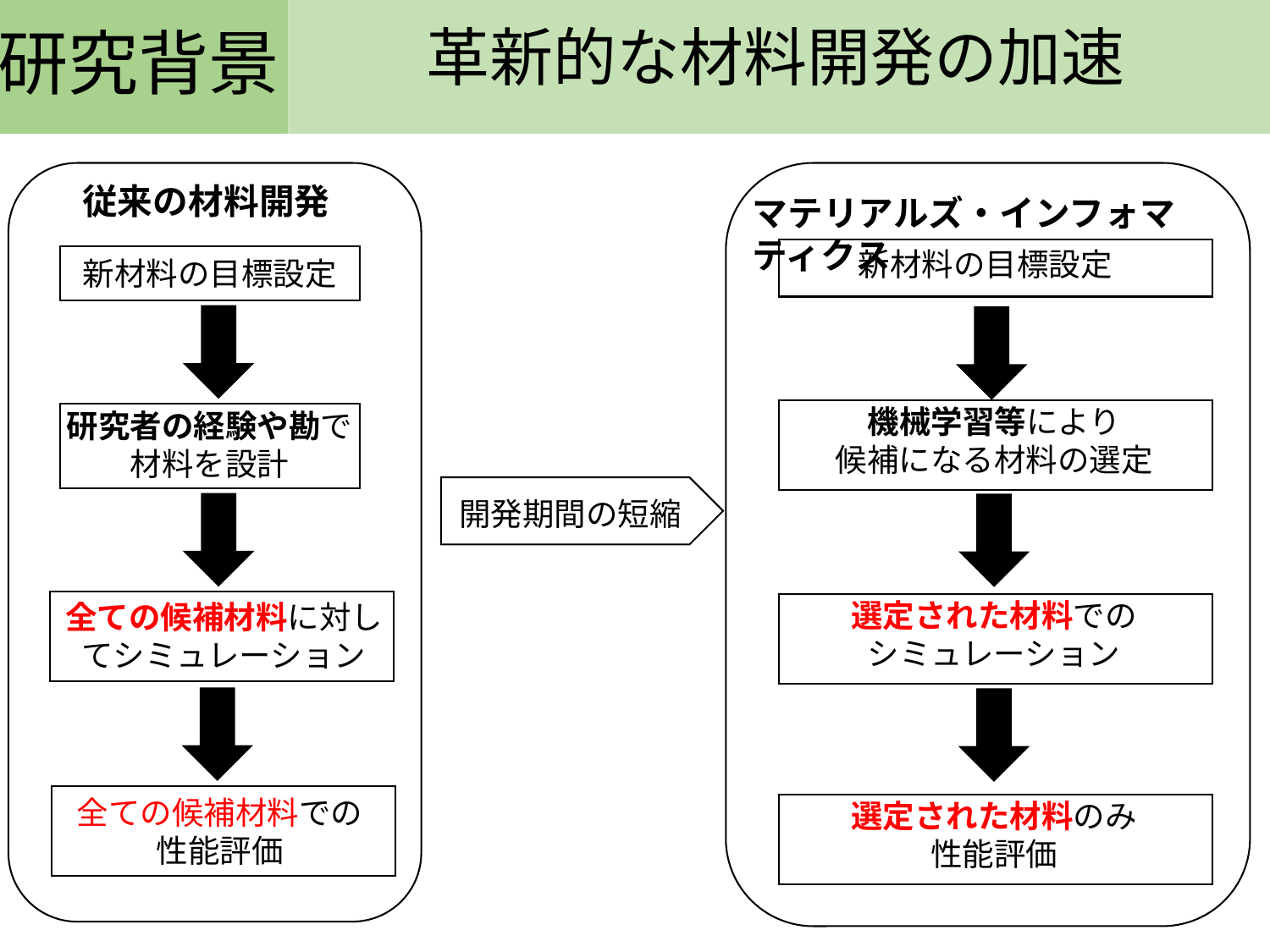

# 研究背景
革新的な材料開発の加速

従来の材料開発
マテリアルズ・インフォマティクス
新材料の目標設定

新材料の目標設定

機械学習等により
候補になる材料の選定
研究者の経験や勘で材料を設計

開発期間の短縮

選定された材料でのシミュレーション

全ての候補材料に対してシミュレーション

全ての候補材料での
性能評価
選定された材料のみ性能評価